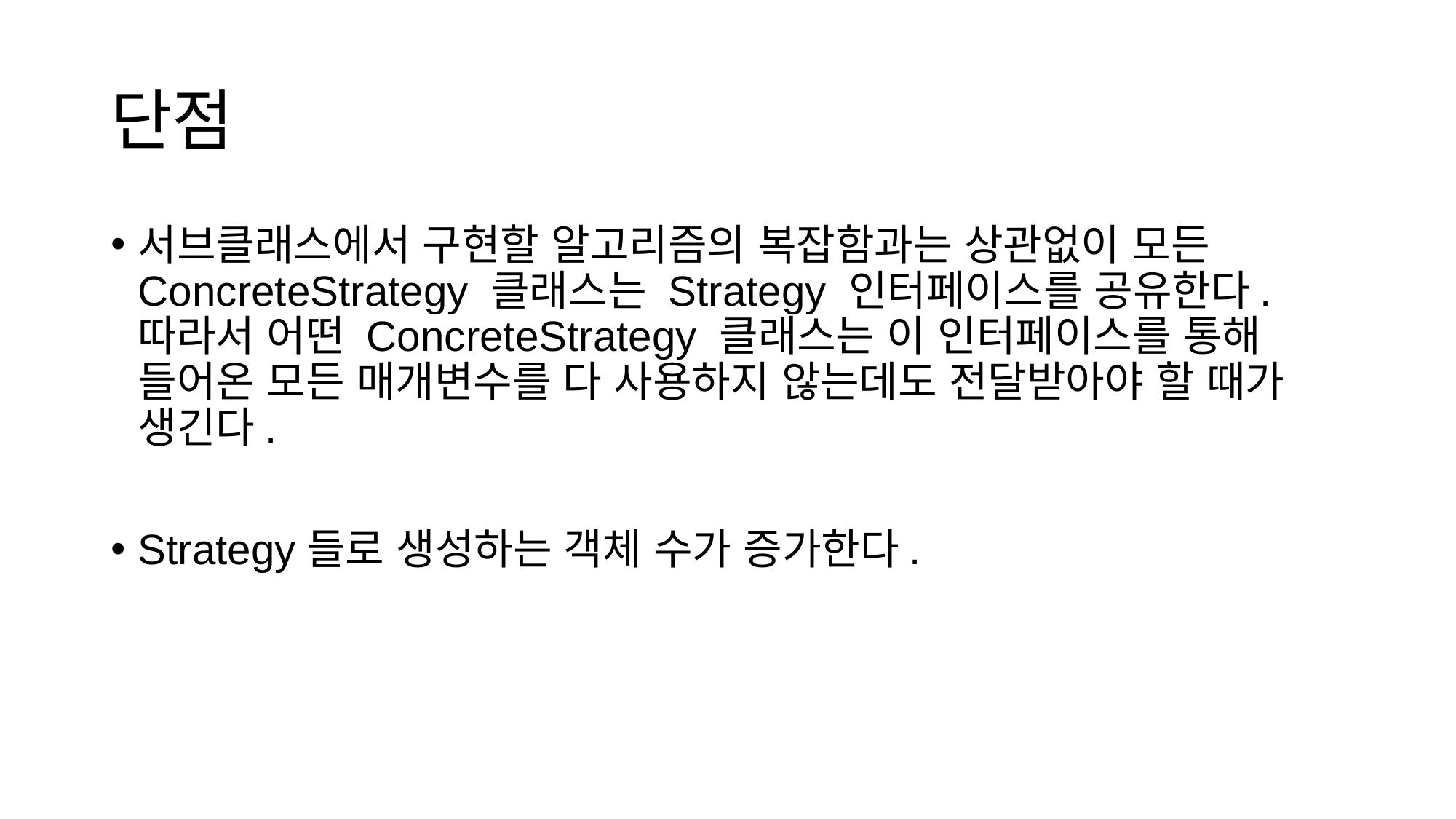

# 단점
서브클래스에서 구현할 알고리즘의 복잡함과는 상관없이 모든 ConcreteStrategy 클래스는 Strategy 인터페이스를 공유한다. 따라서 어떤 ConcreteStrategy 클래스는 이 인터페이스를 통해 들어온 모든 매개변수를 다 사용하지 않는데도 전달받아야 할 때가 생긴다.

Strategy들로 생성하는 객체 수가 증가한다.